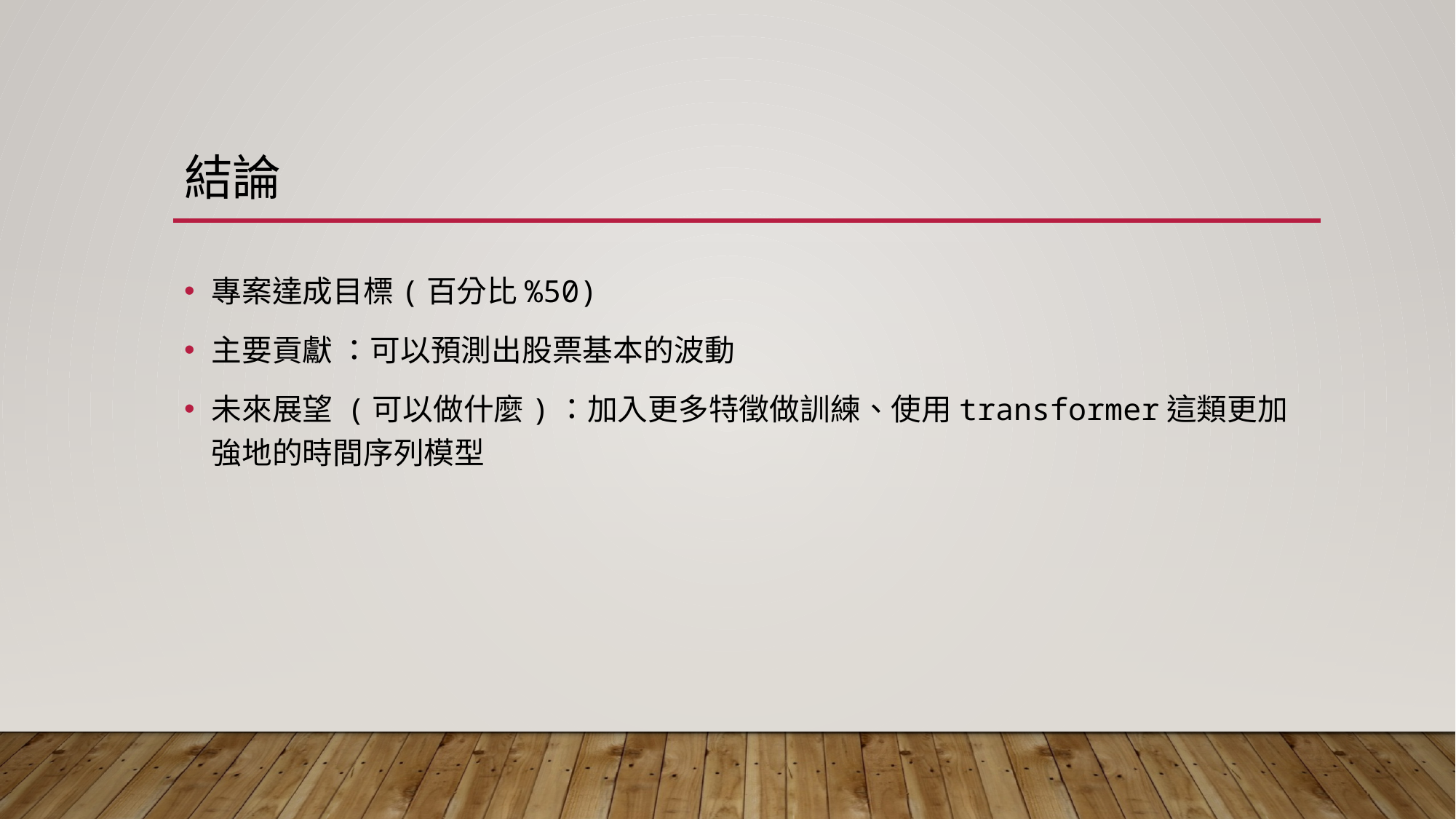

# 結論
專案達成目標(百分比%50)
主要貢獻 ：可以預測出股票基本的波動
未來展望 (可以做什麼)：加入更多特徵做訓練、使用transformer這類更加強地的時間序列模型